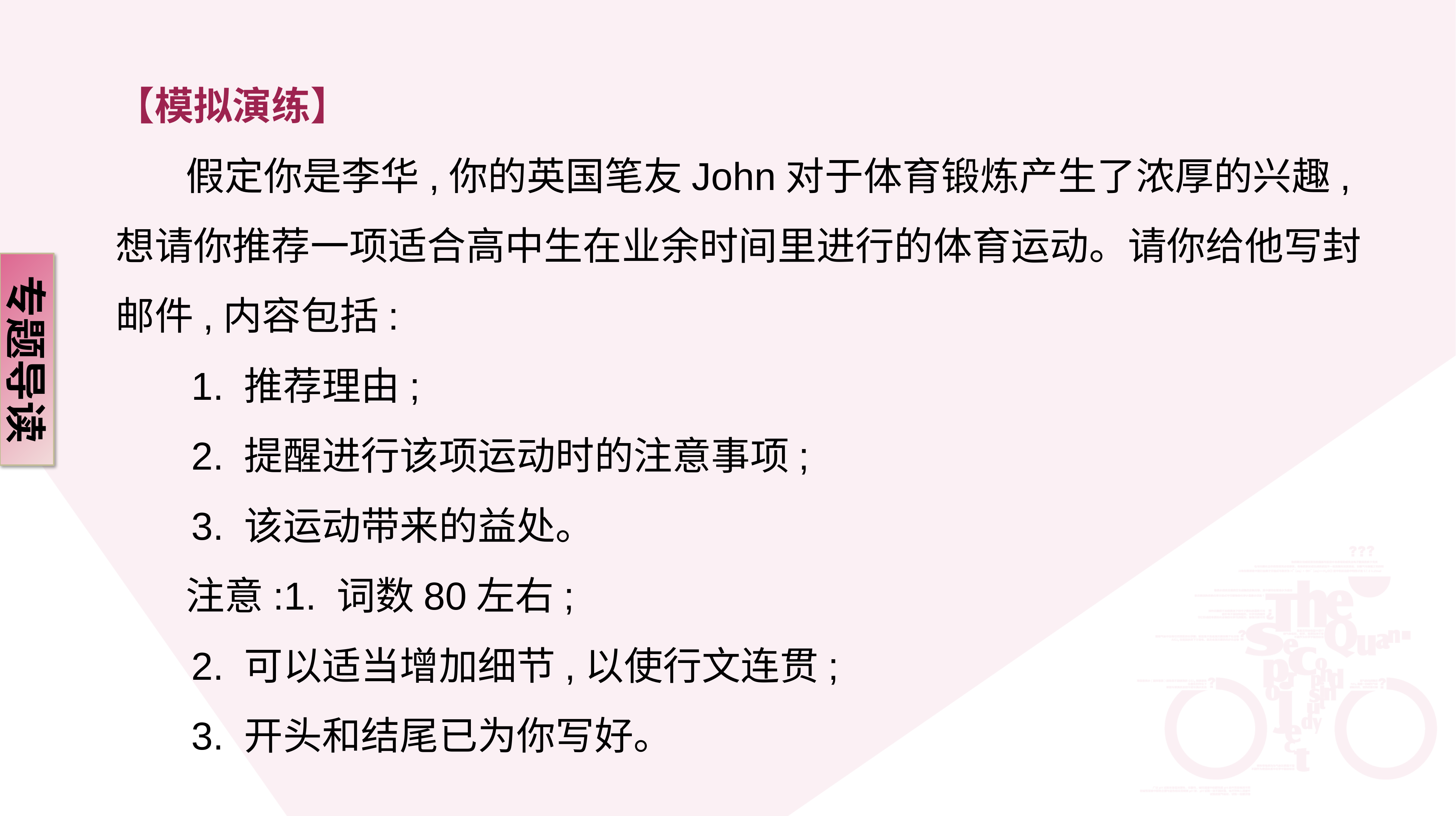

【模拟演练】
       假定你是李华,你的英国笔友John对于体育锻炼产生了浓厚的兴趣,想请你推荐一项适合高中生在业余时间里进行的体育运动。请你给他写封邮件,内容包括:
       1. 推荐理由;
       2. 提醒进行该项运动时的注意事项;
       3. 该运动带来的益处。
       注意:1. 词数80左右;
       2. 可以适当增加细节,以使行文连贯;
       3. 开头和结尾已为你写好。
专题导读